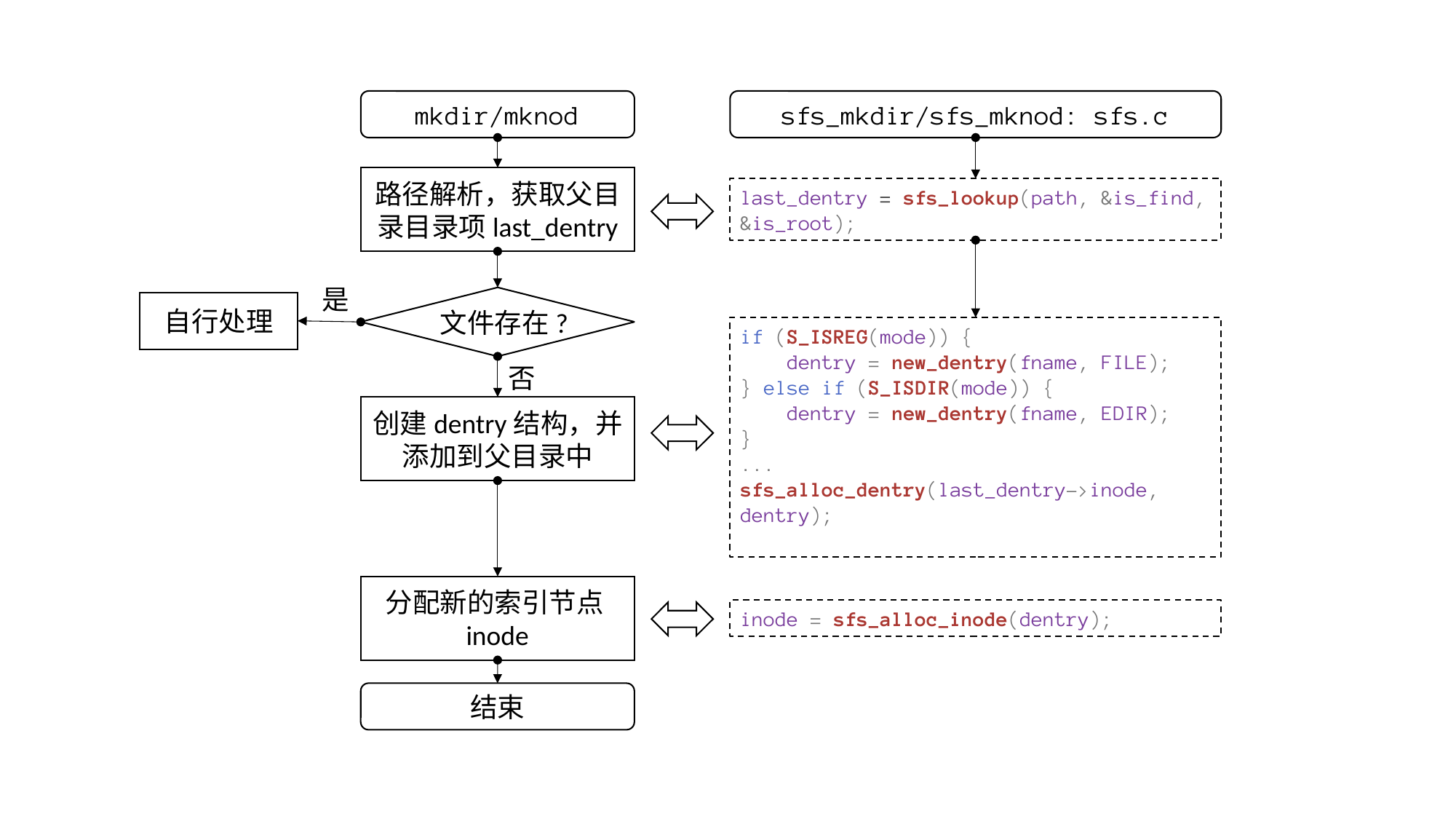

mkdir/mknod
sfs_mkdir/sfs_mknod: sfs.c
路径解析，获取父目录目录项last_dentry
last_dentry = sfs_lookup(path, &is_find, &is_root);

是
文件存在?
自行处理
if (S_ISREG(mode)) {
    dentry = new_dentry(fname, FILE);
} else if (S_ISDIR(mode)) {
    dentry = new_dentry(fname, EDIR);
}
...
sfs_alloc_dentry(last_dentry->inode, dentry);

否
创建dentry结构，并添加到父目录中

分配新的索引节点inode

inode = sfs_alloc_inode(dentry);
结束